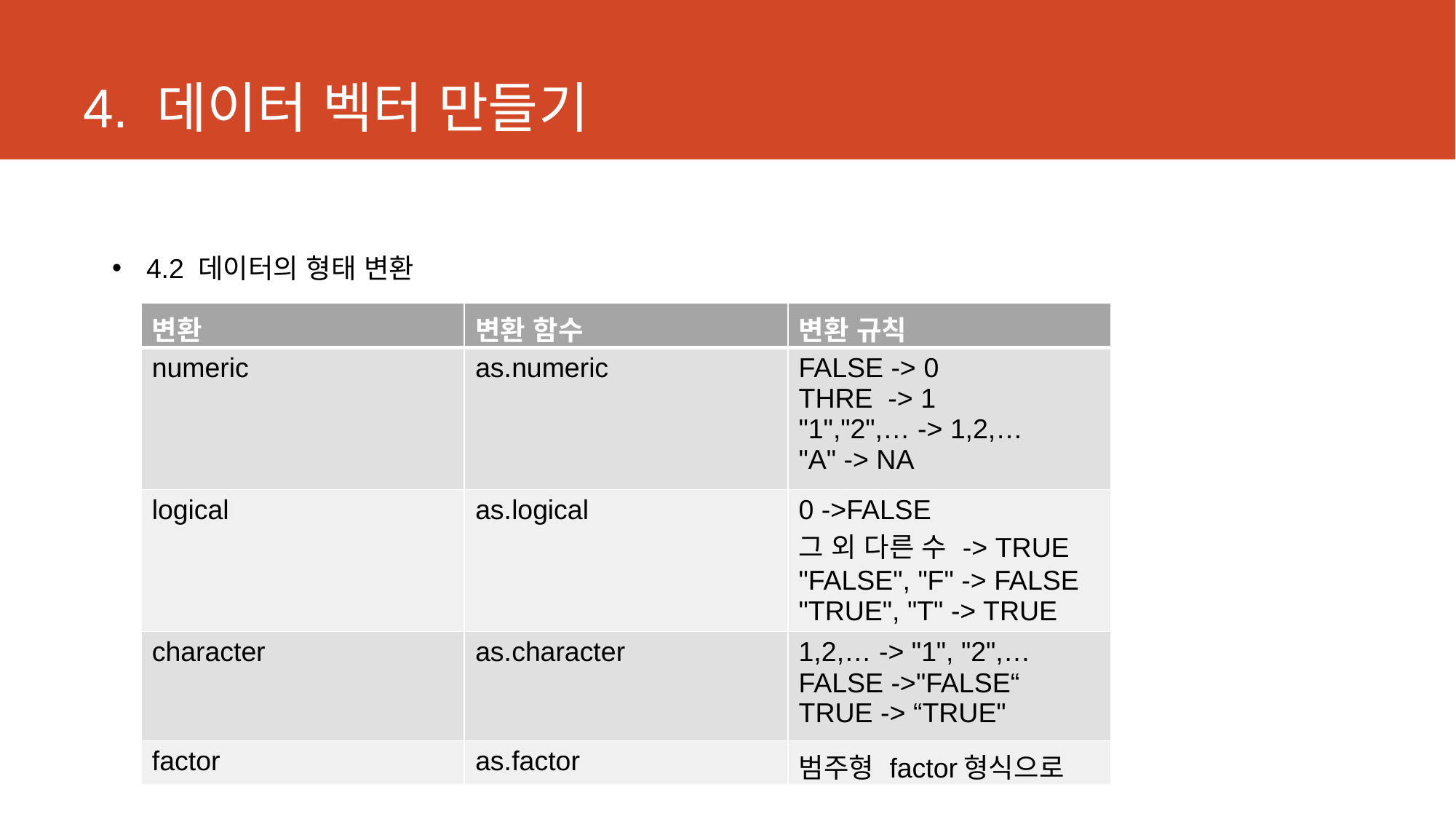

# 4. 데이터 벡터 만들기
4.2 데이터의 형태 변환
| 변환 | 변환 함수 | 변환 규칙 |
| --- | --- | --- |
| numeric | as.numeric | FALSE -> 0 THRE -> 1 "1","2",… -> 1,2,… "A" -> NA |
| logical | as.logical | 0 ->FALSE 그 외 다른 수 -> TRUE "FALSE", "F" -> FALSE "TRUE", "T" -> TRUE |
| character | as.character | 1,2,… -> "1", "2",… FALSE ->"FALSE“ TRUE -> “TRUE" |
| factor | as.factor | 범주형 factor형식으로 |